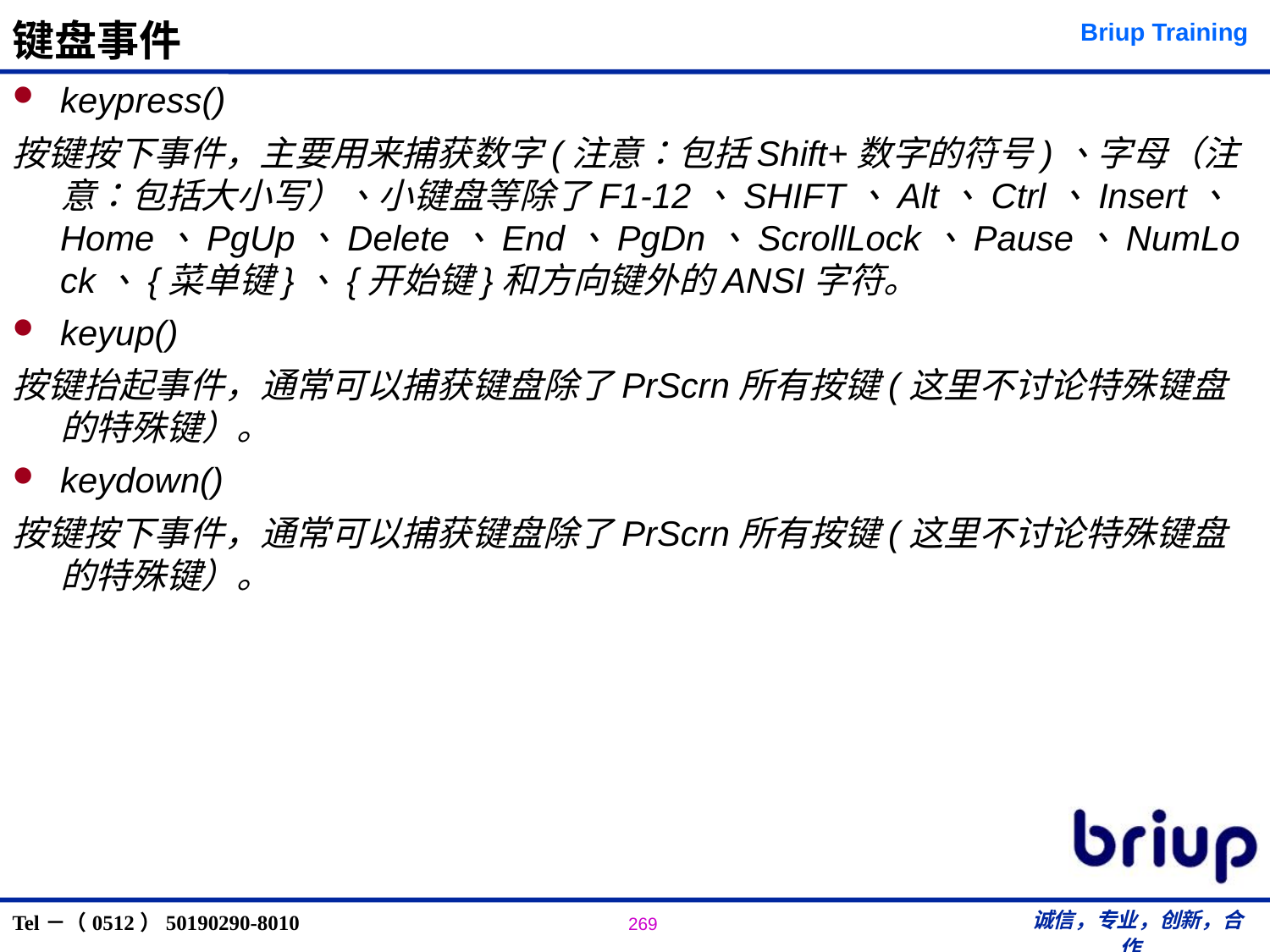

# 键盘事件
keypress()
按键按下事件，主要用来捕获数字(注意：包括Shift+数字的符号)、字母（注意：包括大小写）、小键盘等除了F1-12、SHIFT、Alt、Ctrl、Insert、Home、PgUp、Delete、End、PgDn、ScrollLock、Pause、NumLock、{菜单键}、{开始键}和方向键外的ANSI字符。
keyup()
按键抬起事件，通常可以捕获键盘除了PrScrn所有按键(这里不讨论特殊键盘的特殊键）。
keydown()
按键按下事件，通常可以捕获键盘除了PrScrn所有按键(这里不讨论特殊键盘的特殊键）。